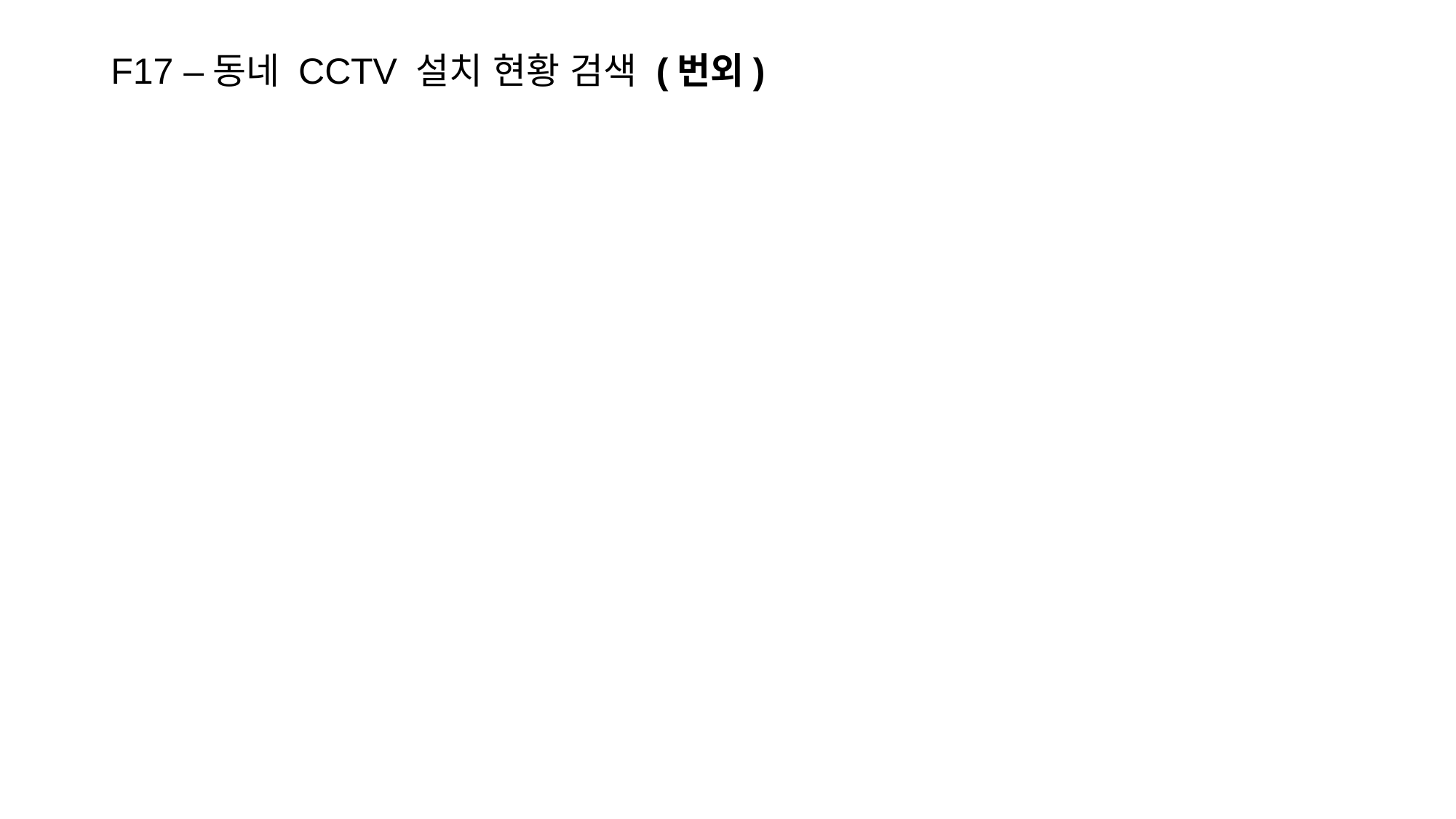

# F17 –동네 CCTV 설치 현황 검색 (번외)